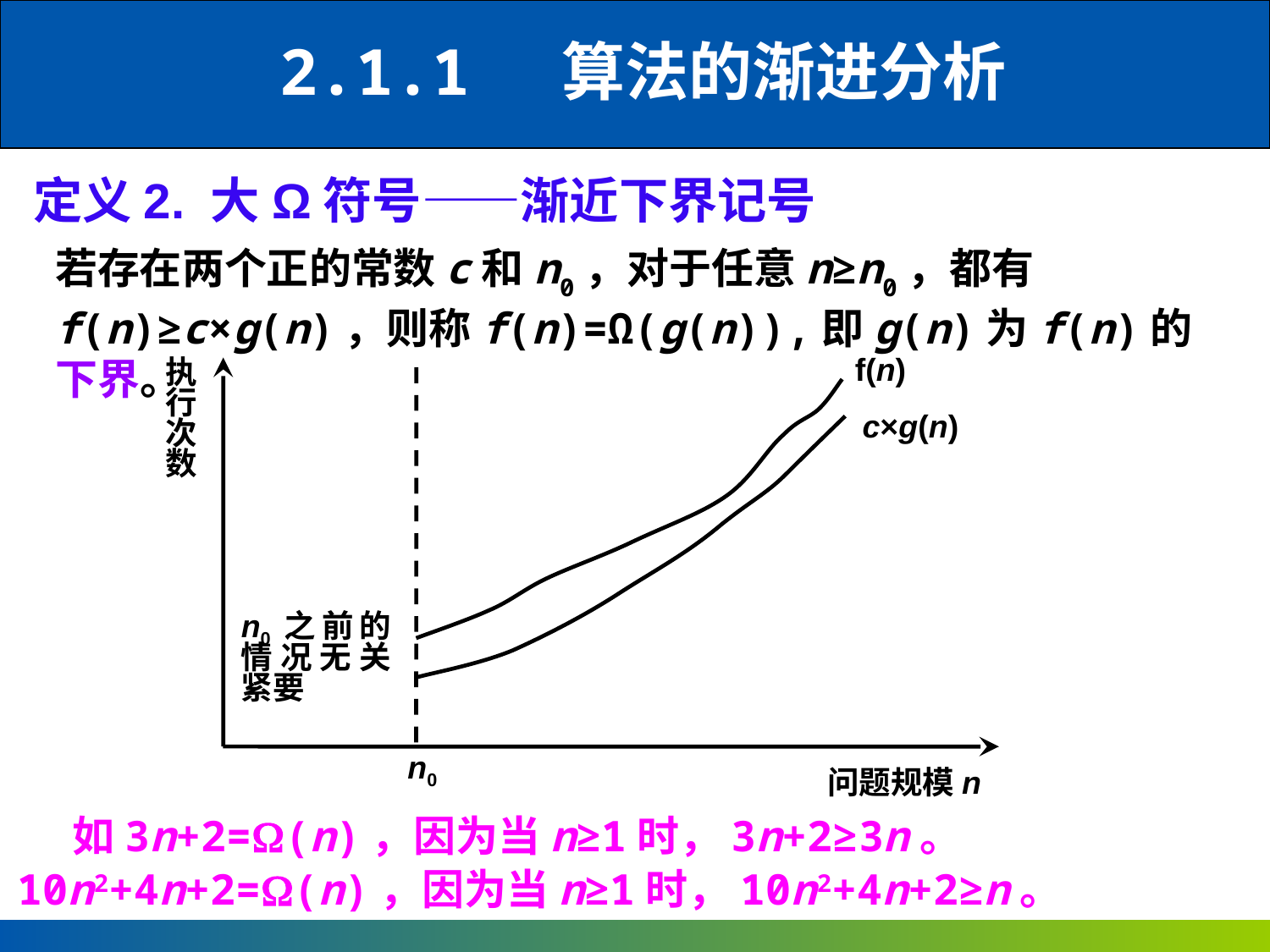

2.1.1  算法的渐进分析
定义2. 大Ω符号——渐近下界记号
若存在两个正的常数c和n0，对于任意n≥n0，都有f(n)≥c×g(n)，则称f(n)=Ω(g(n)),即g(n)为f(n)的下界。
f(n)

执行次数

c×g(n)

n0之前的情况无关紧要

n0
问题规模n
如3n+2=Ω(n)，因为当n≥1时，3n+2≥3n。
10n2+4n+2=Ω(n)，因为当n≥1时，10n2+4n+2≥n。